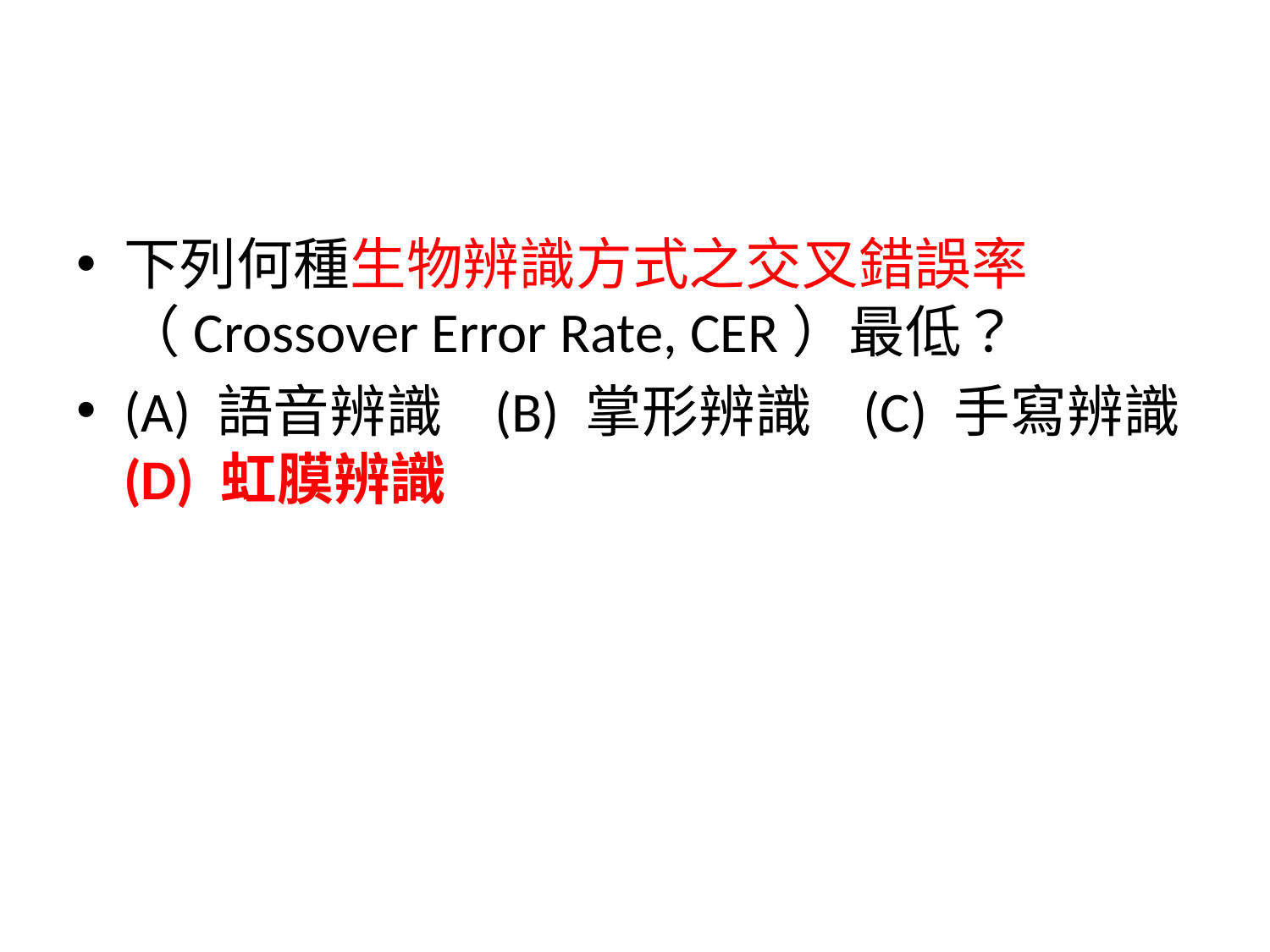

下列何種生物辨識方式之交叉錯誤率（Crossover Error Rate, CER）最低？
(A) 語音辨識   (B) 掌形辨識   (C) 手寫辨識  (D) 虹膜辨識